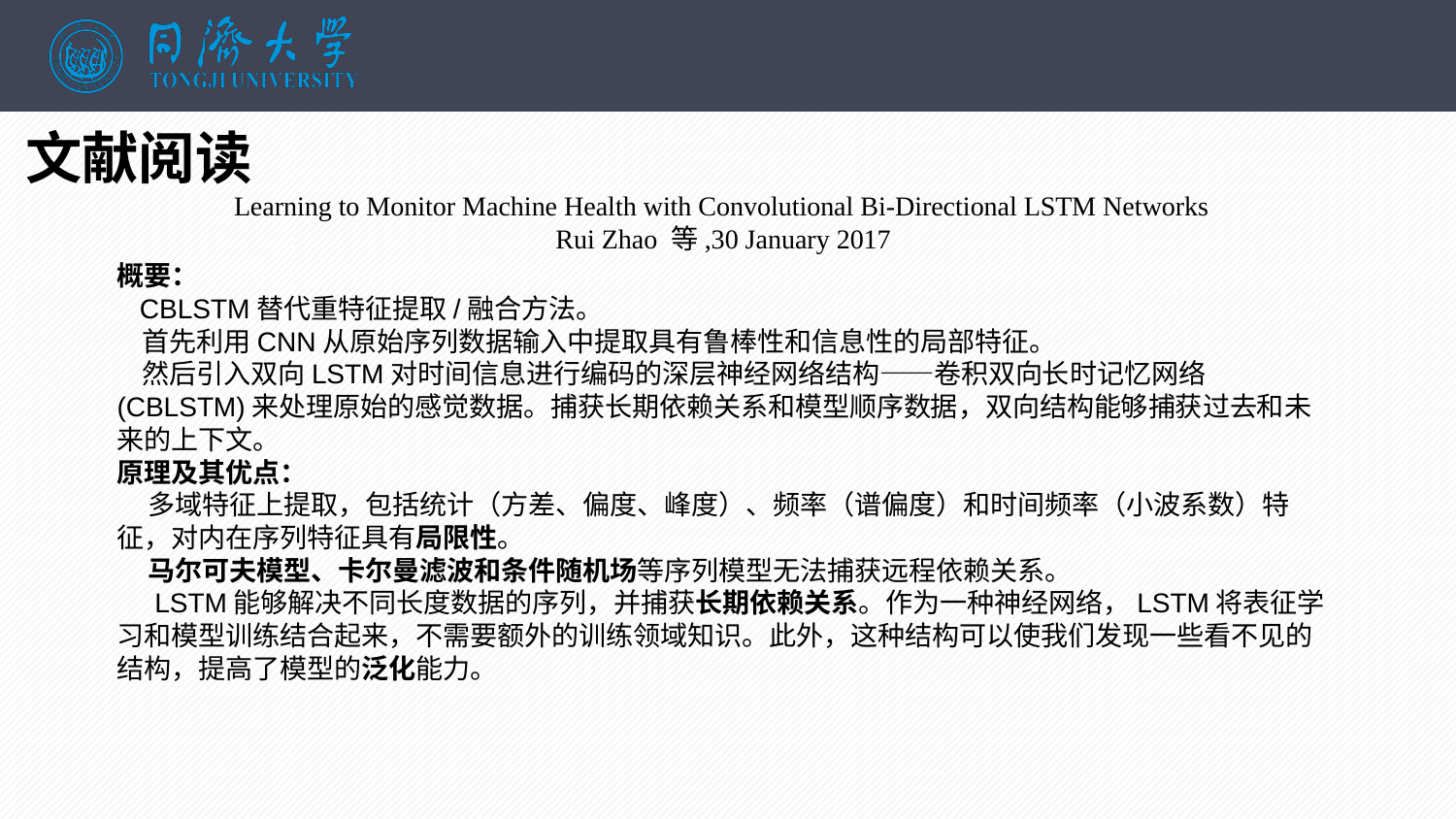

文献阅读
      Learning to Monitor Machine Health with Convolutional Bi-Directional LSTM Networks
       Rui Zhao 等,30 January 2017
概要：
   CBLSTM替代重特征提取/融合方法。
   首先利用CNN从原始序列数据输入中提取具有鲁棒性和信息性的局部特征。
   然后引入双向LSTM对时间信息进行编码的深层神经网络结构——卷积双向长时记忆网络(CBLSTM)来处理原始的感觉数据。捕获长期依赖关系和模型顺序数据，双向结构能够捕获过去和未来的上下文。
原理及其优点：
    多域特征上提取，包括统计（方差、偏度、峰度）、频率（谱偏度）和时间频率（小波系数）特征，对内在序列特征具有局限性。
    马尔可夫模型、卡尔曼滤波和条件随机场等序列模型无法捕获远程依赖关系。
     LSTM能够解决不同长度数据的序列，并捕获长期依赖关系。作为一种神经网络，LSTM将表征学习和模型训练结合起来，不需要额外的训练领域知识。此外，这种结构可以使我们发现一些看不见的结构，提高了模型的泛化能力。